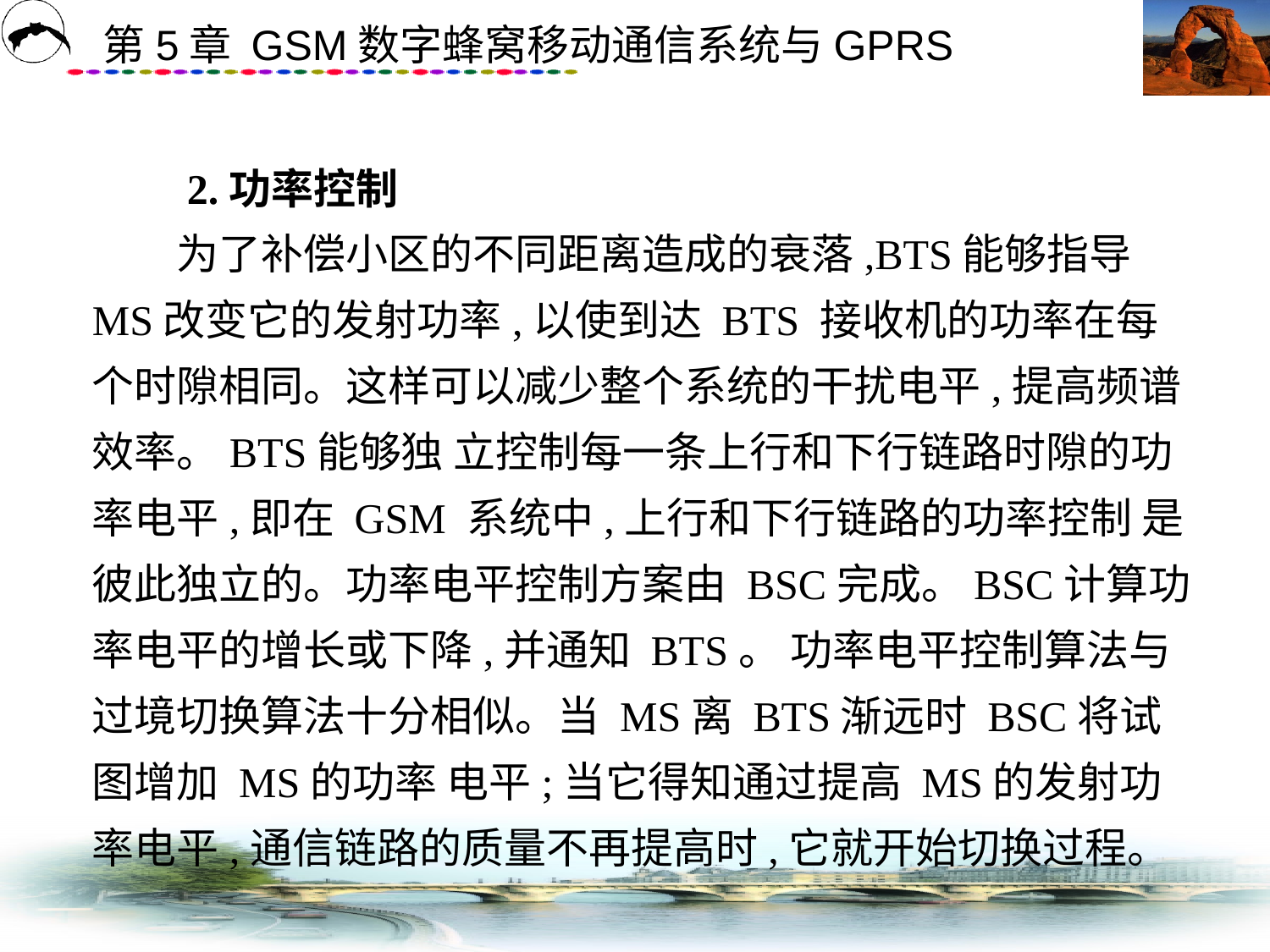

# 2.功率控制 　　为了补偿小区的不同距离造成的衰落,BTS能够指导 MS改变它的发射功率,以使到达 BTS 接收机的功率在每个时隙相同。这样可以减少整个系统的干扰电平,提高频谱效率。BTS能够独 立控制每一条上行和下行链路时隙的功率电平,即在 GSM 系统中,上行和下行链路的功率控制 是彼此独立的。功率电平控制方案由 BSC完成。BSC计算功率电平的增长或下降,并通知 BTS。 功率电平控制算法与过境切换算法十分相似。当 MS离 BTS渐远时 BSC将试图增加 MS的功率 电平;当它得知通过提高 MS的发射功率电平,通信链路的质量不再提高时,它就开始切换过程。